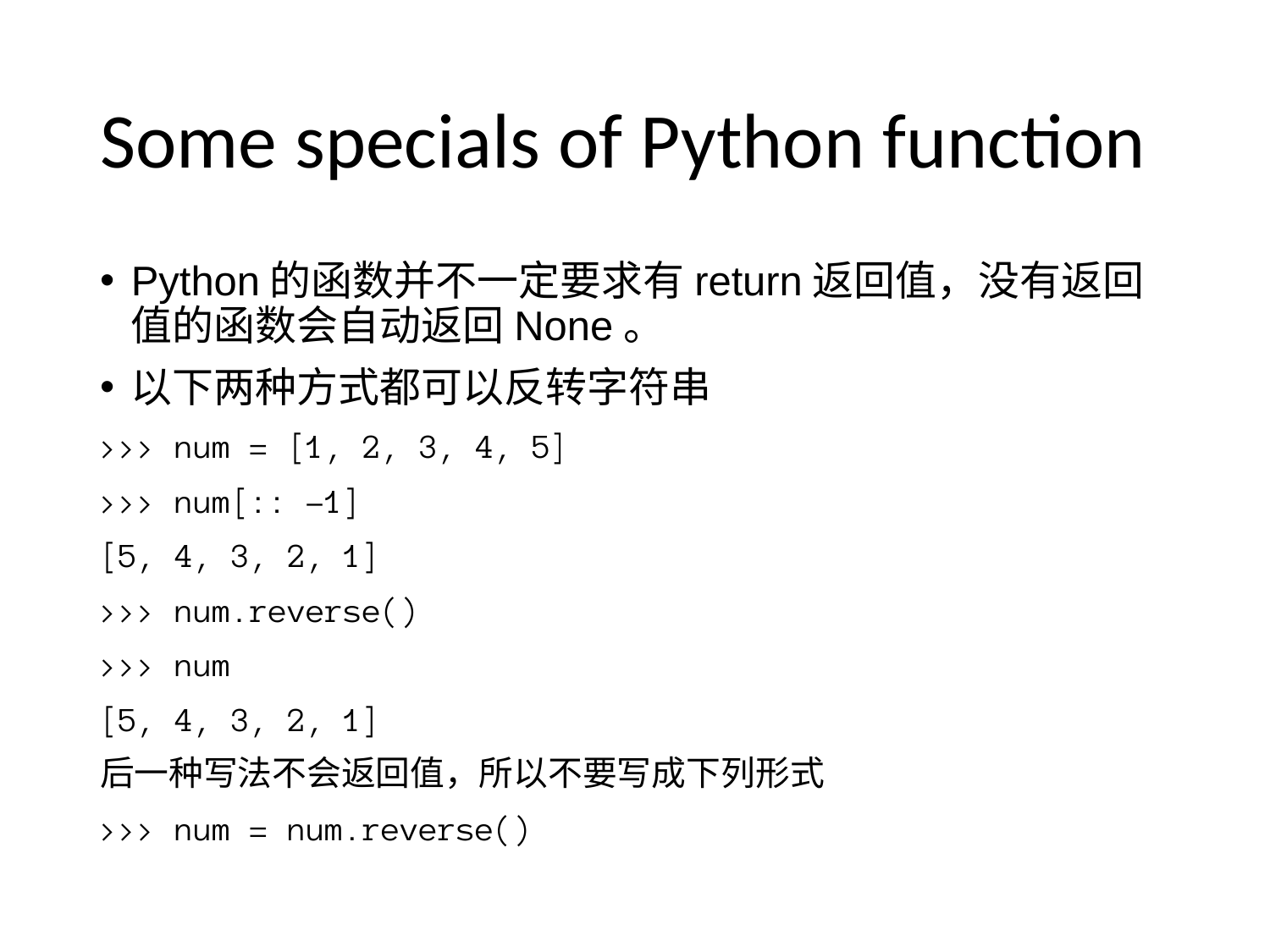

# Some specials of Python function
Python的函数并不一定要求有return返回值，没有返回值的函数会自动返回None。
以下两种方式都可以反转字符串
>>> num = [1, 2, 3, 4, 5]
>>> num[:: -1]
[5, 4, 3, 2, 1]
>>> num.reverse()
>>> num
[5, 4, 3, 2, 1]
后一种写法不会返回值，所以不要写成下列形式
>>> num = num.reverse()